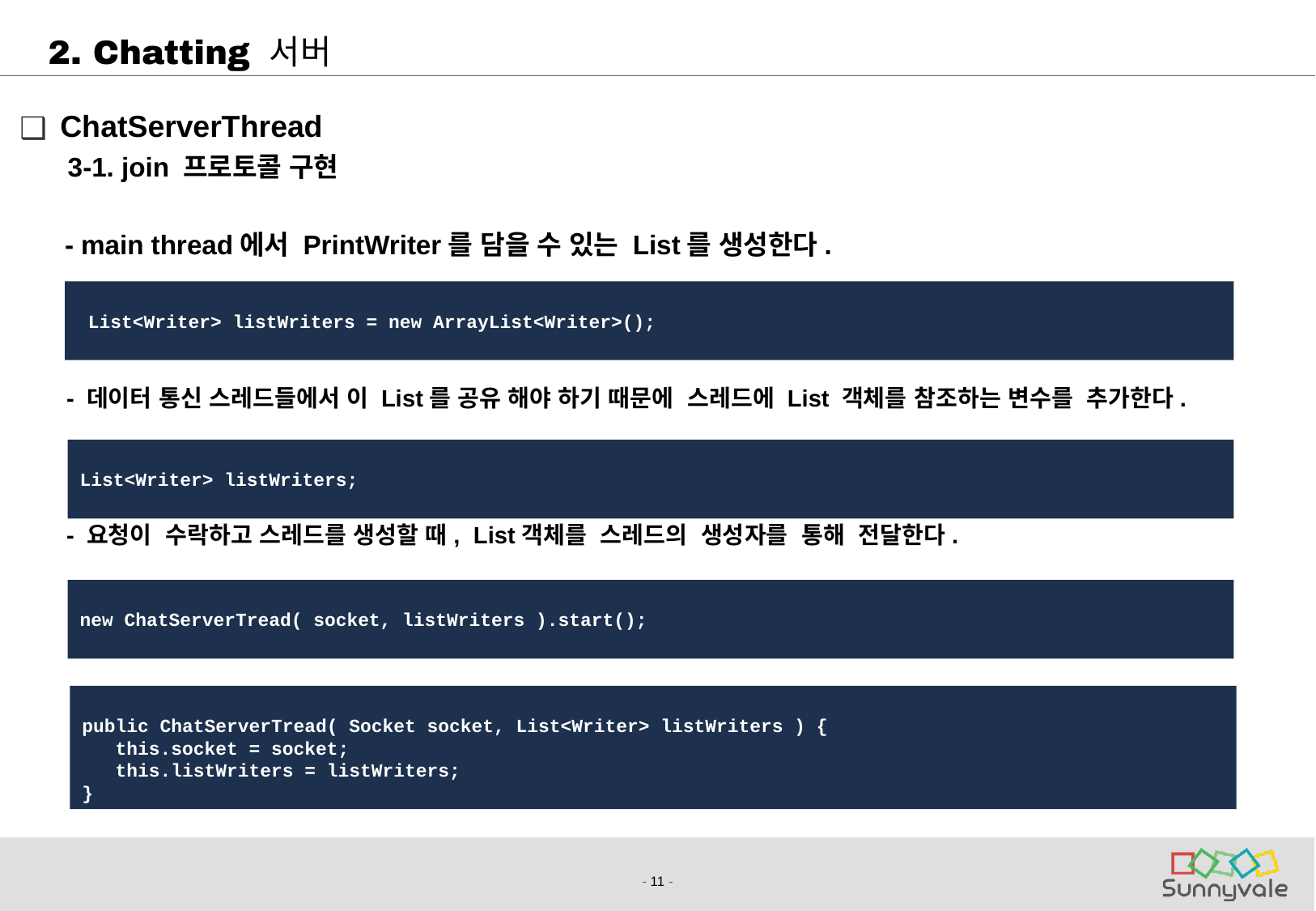

# 2. Chatting 서버
ChatServerThread
	 3-1. join 프로토콜 구현

      - main thread에서 PrintWriter를 담을 수 있는 List를 생성한다.

       - 데이터 통신 스레드들에서 이 List를 공유 해야 하기 때문에  스레드에 List 객체를 참조하는 변수를  추가한다.

       - 요청이  수락하고 스레드를 생성할 때,  List객체를  스레드의  생성자를  통해  전달한다.

 List<Writer> listWriters = new ArrayList<Writer>();

List<Writer> listWriters;

new ChatServerTread( socket, listWriters ).start();

public ChatServerTread( Socket socket, List<Writer> listWriters ) {
   this.socket = socket;
   this.listWriters = listWriters;
}